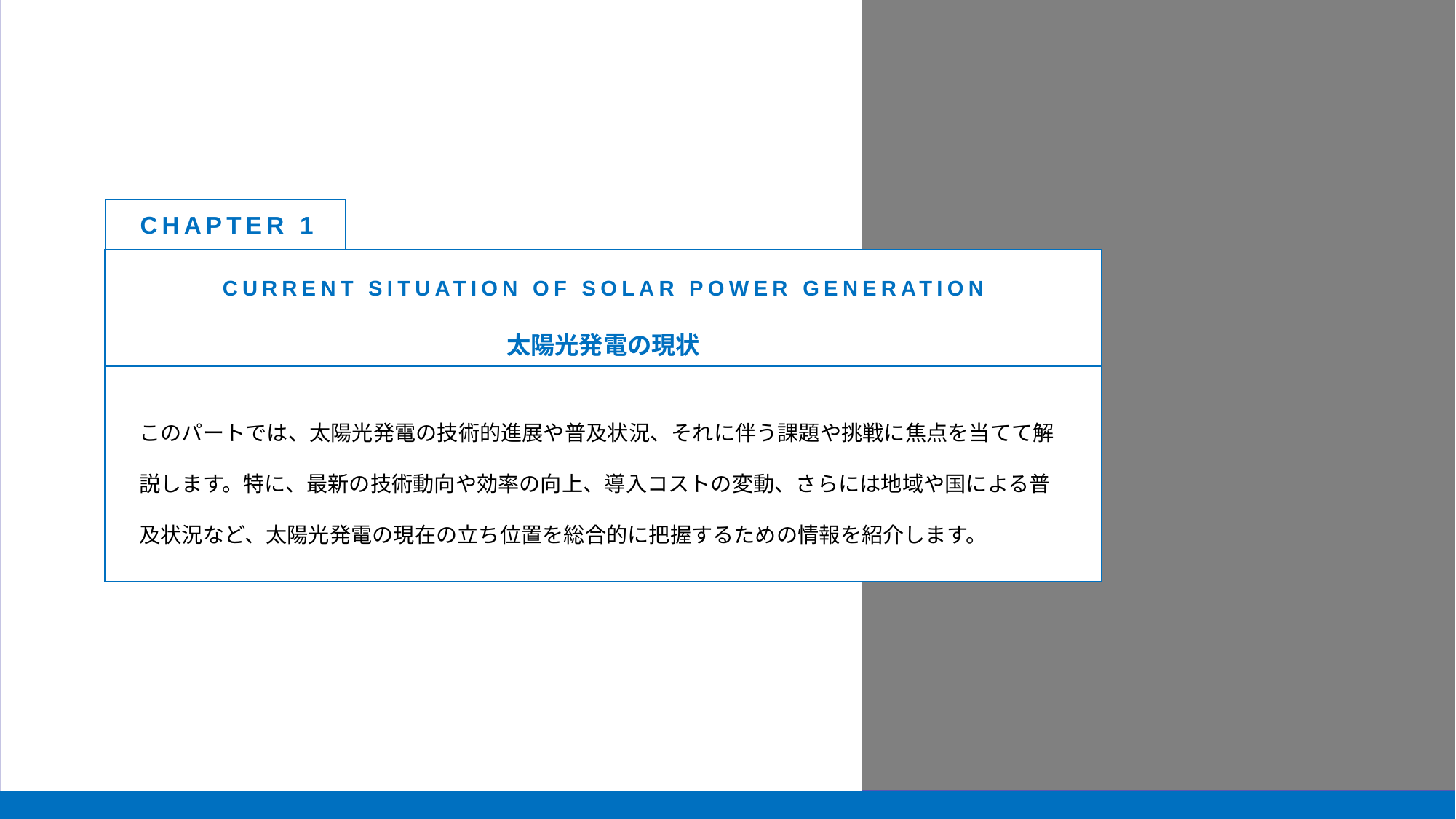

CHAPTER 1

CURRENT SITUATION OF SOLAR POWER GENERATION
太陽光発電の現状

このパートでは、太陽光発電の技術的進展や普及状況、それに伴う課題や挑戦に焦点を当てて解説します。特に、最新の技術動向や効率の向上、導入コストの変動、さらには地域や国による普及状況など、太陽光発電の現在の立ち位置を総合的に把握するための情報を紹介します。